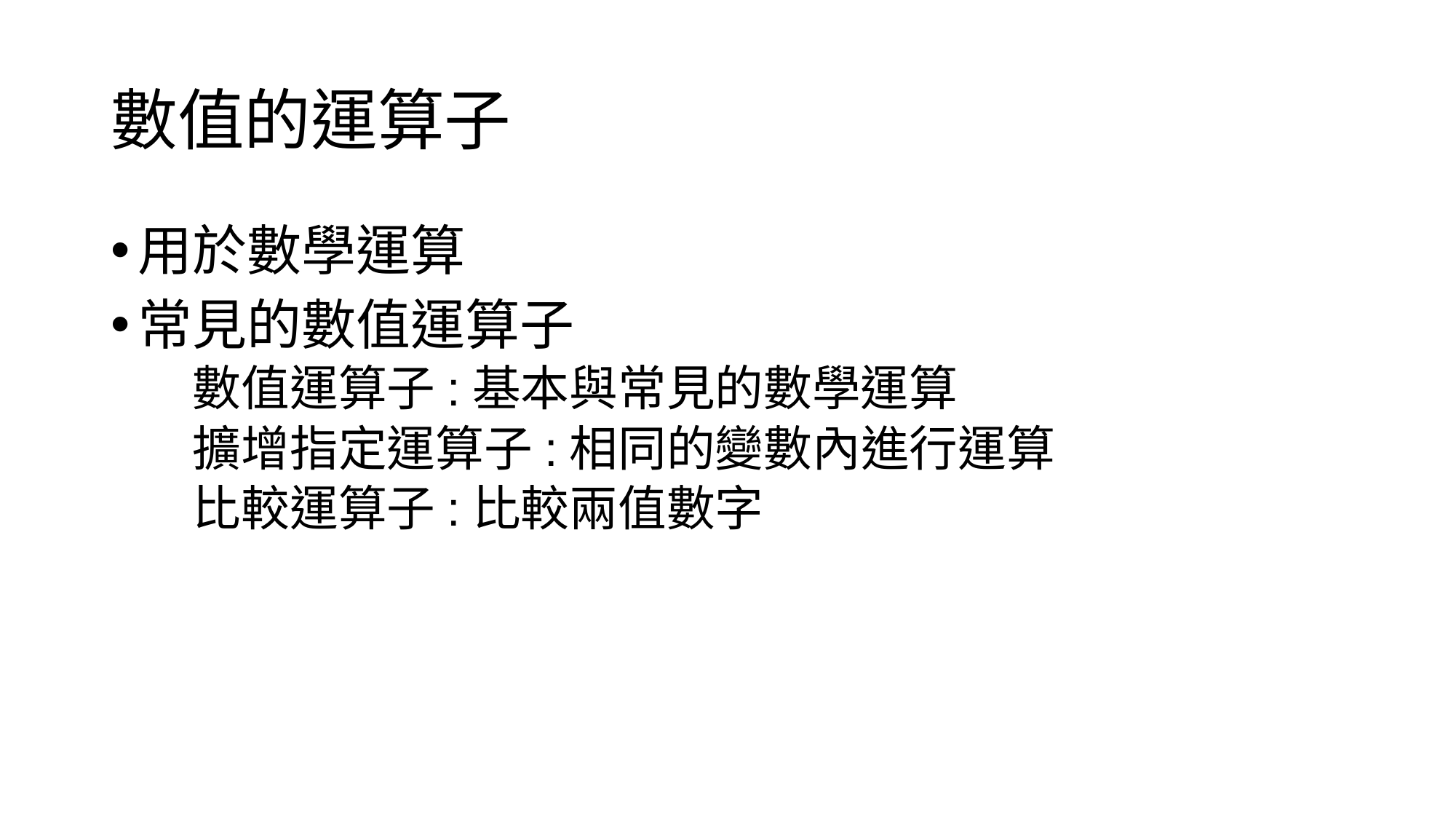

# 數值的運算子
用於數學運算
常見的數值運算子
數值運算子:基本與常見的數學運算
擴增指定運算子:相同的變數內進行運算
比較運算子:比較兩值數字